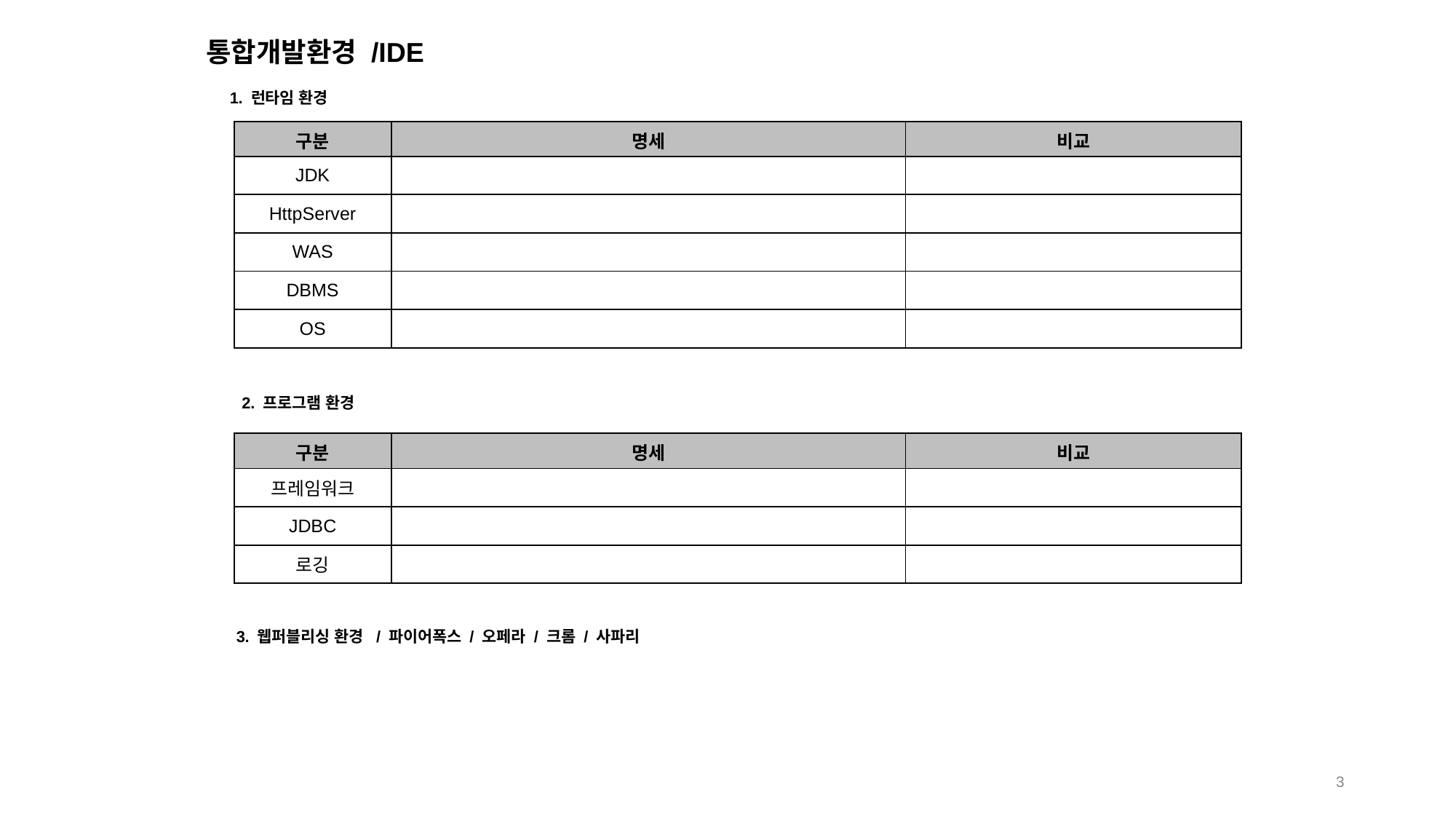

통합개발환경 /IDE
1. 런타임 환경
| 구분 | 명세 | 비교 |
| --- | --- | --- |
| JDK |  |  |
| HttpServer |  |  |
| WAS |  |  |
| DBMS |  |  |
| OS |  |  |
2. 프로그램 환경
| 구분 | 명세 | 비교 |
| --- | --- | --- |
| 프레임워크 |  |  |
| JDBC |  |  |
| 로깅 |  |  |
3. 웹퍼블리싱 환경  / 파이어폭스 / 오페라 / 크롬 / 사파리
3